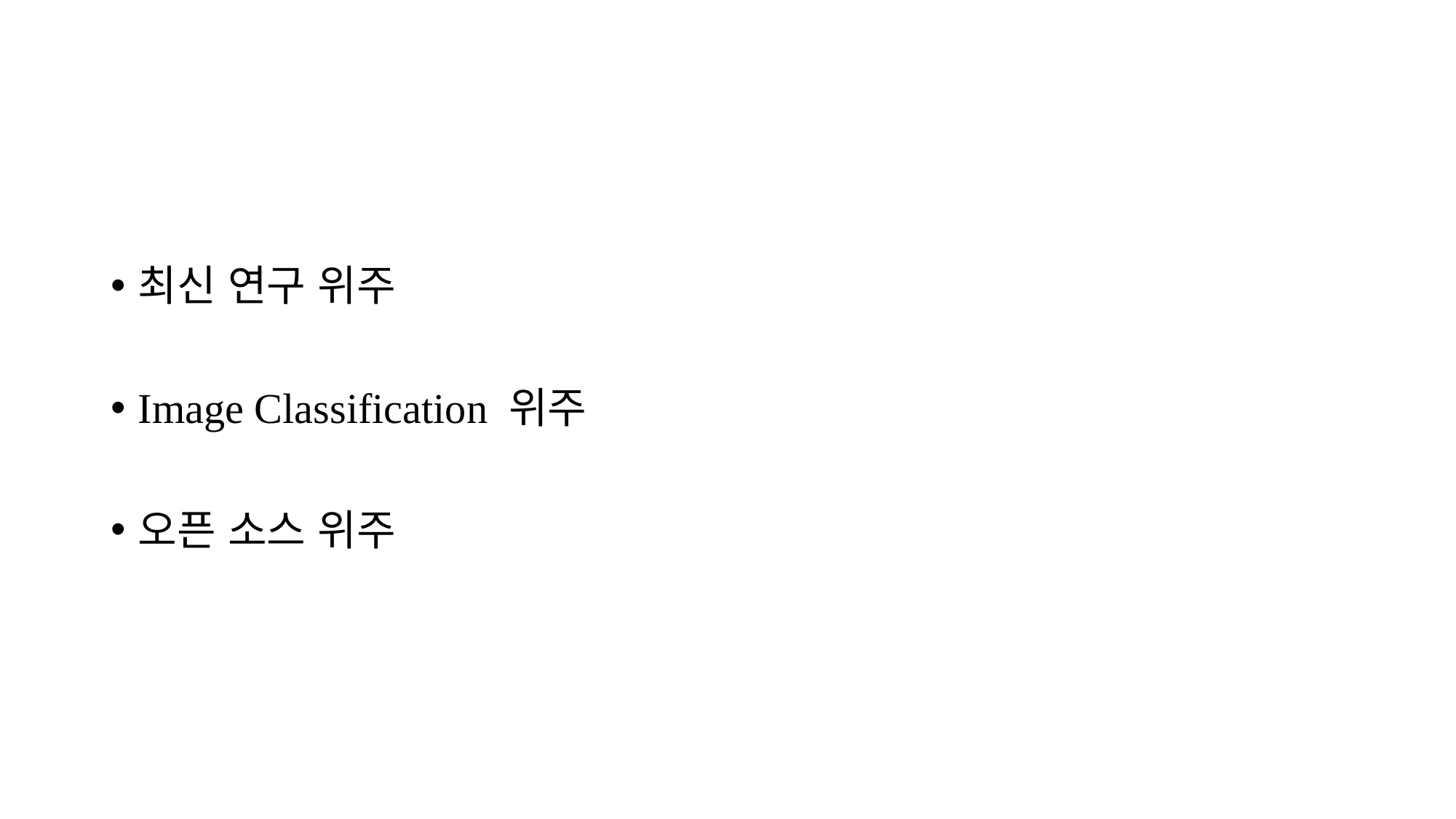

최신 연구 위주

Image Classification 위주

오픈 소스 위주